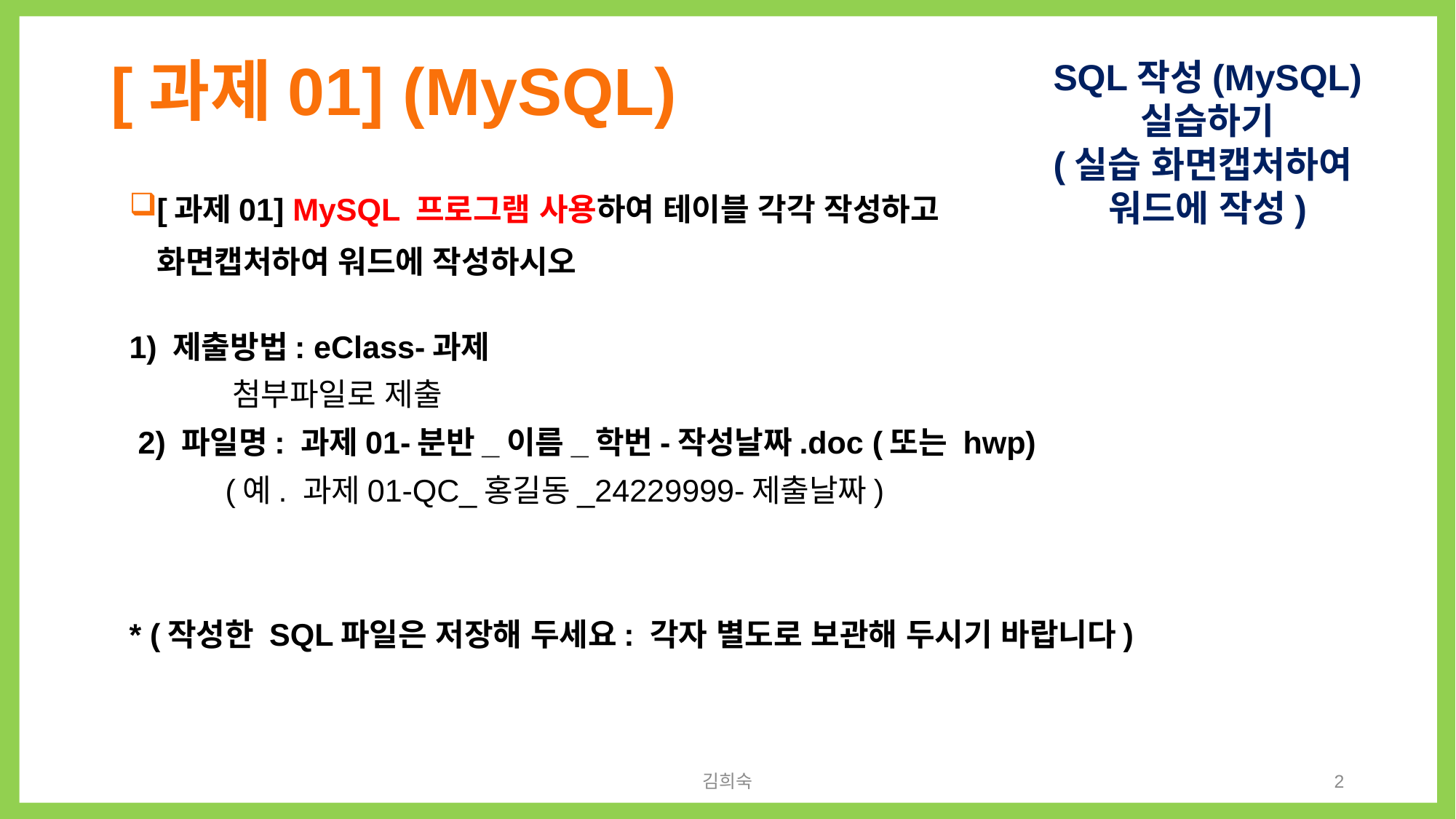

# [과제01] (MySQL)
SQL작성(MySQL)
실습하기
(실습 화면캡처하여
워드에 작성)
[과제01] MySQL 프로그램 사용하여 테이블 각각 작성하고
화면캡처하여 워드에 작성하시오
1) 제출방법: eClass-과제
           첨부파일로 제출
 2) 파일명: 과제01-분반_이름_학번-작성날짜.doc (또는 hwp)
           (예. 과제01-QC_홍길동_24229999-제출날짜)

* (작성한 SQL파일은 저장해 두세요: 각자 별도로 보관해 두시기 바랍니다)

김희숙
2